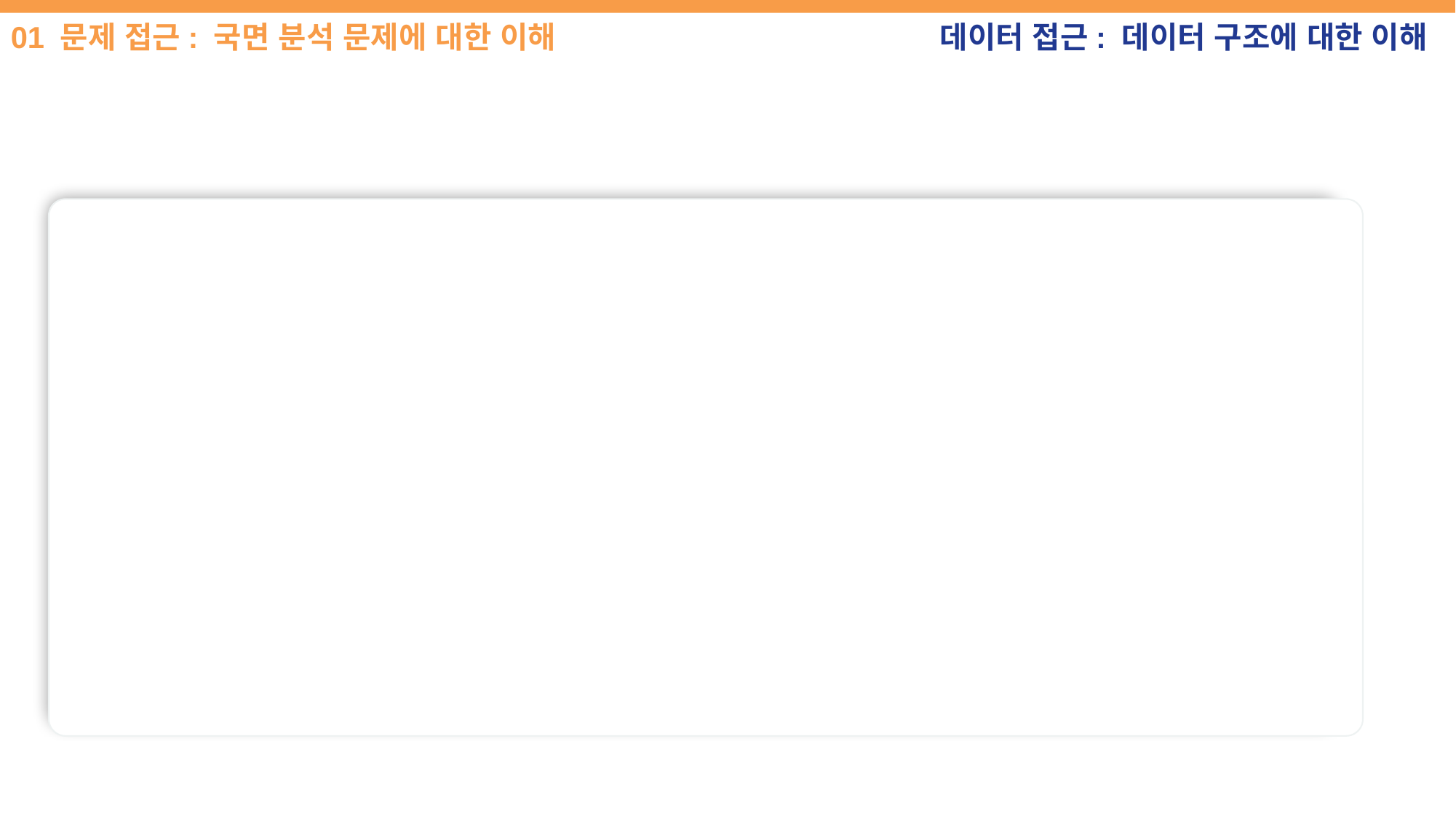

01 문제 접근: 국면 분석 문제에 대한 이해
데이터 접근: 데이터 구조에 대한 이해